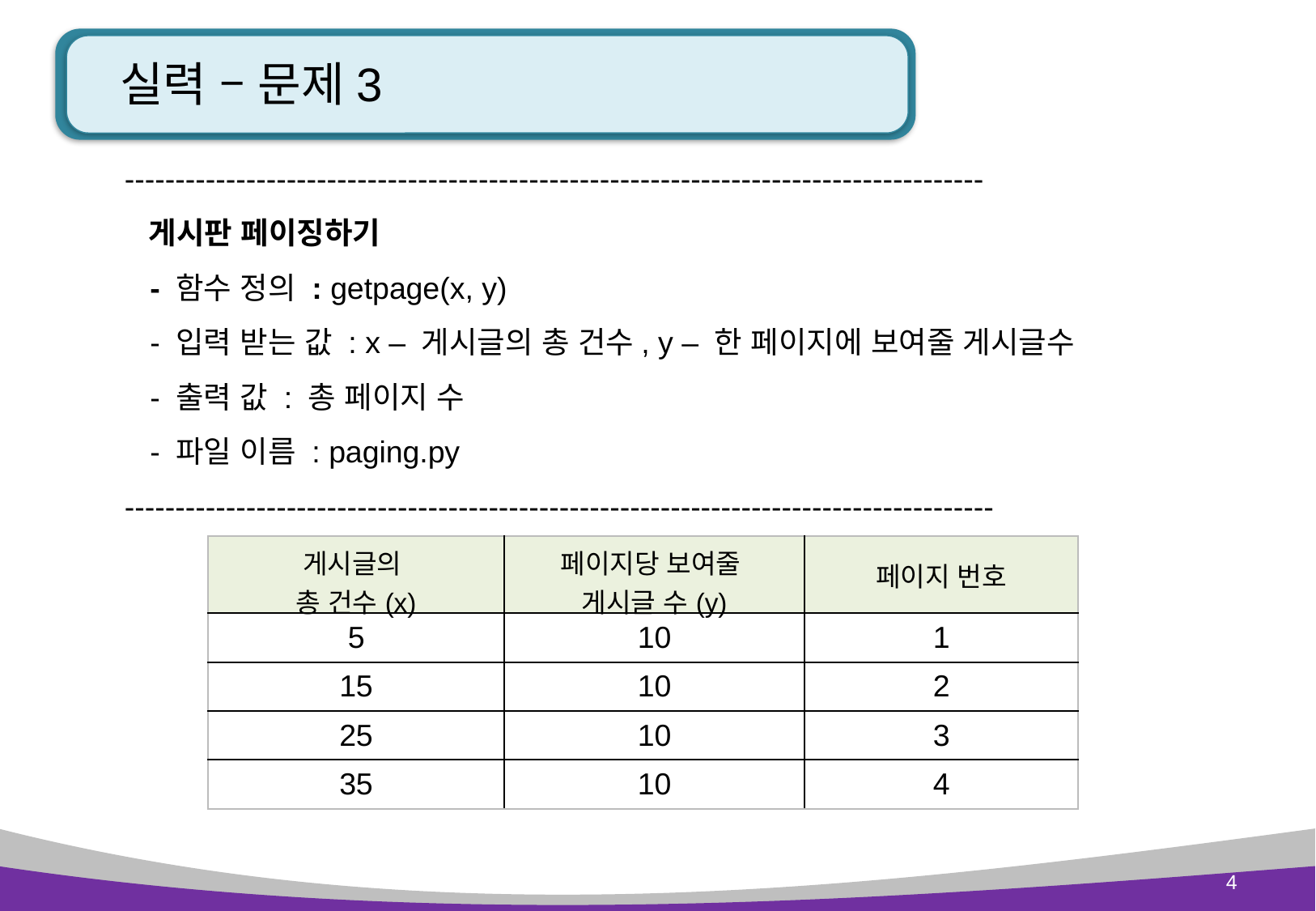

# 실력 – 문제3
-------------------------------------------------------------------------------------
  게시판 페이징하기
   - 함수 정의 : getpage(x, y)
   - 입력 받는 값 : x – 게시글의 총 건수, y – 한 페이지에 보여줄 게시글수
   - 출력 값 : 총 페이지 수
   - 파일 이름 : paging.py
--------------------------------------------------------------------------------------
| 게시글의 총 건수(x) | 페이지당 보여줄 게시글 수(y) | 페이지 번호 |
| --- | --- | --- |
| 5 | 10 | 1 |
| 15 | 10 | 2 |
| 25 | 10 | 3 |
| 35 | 10 | 4 |
4